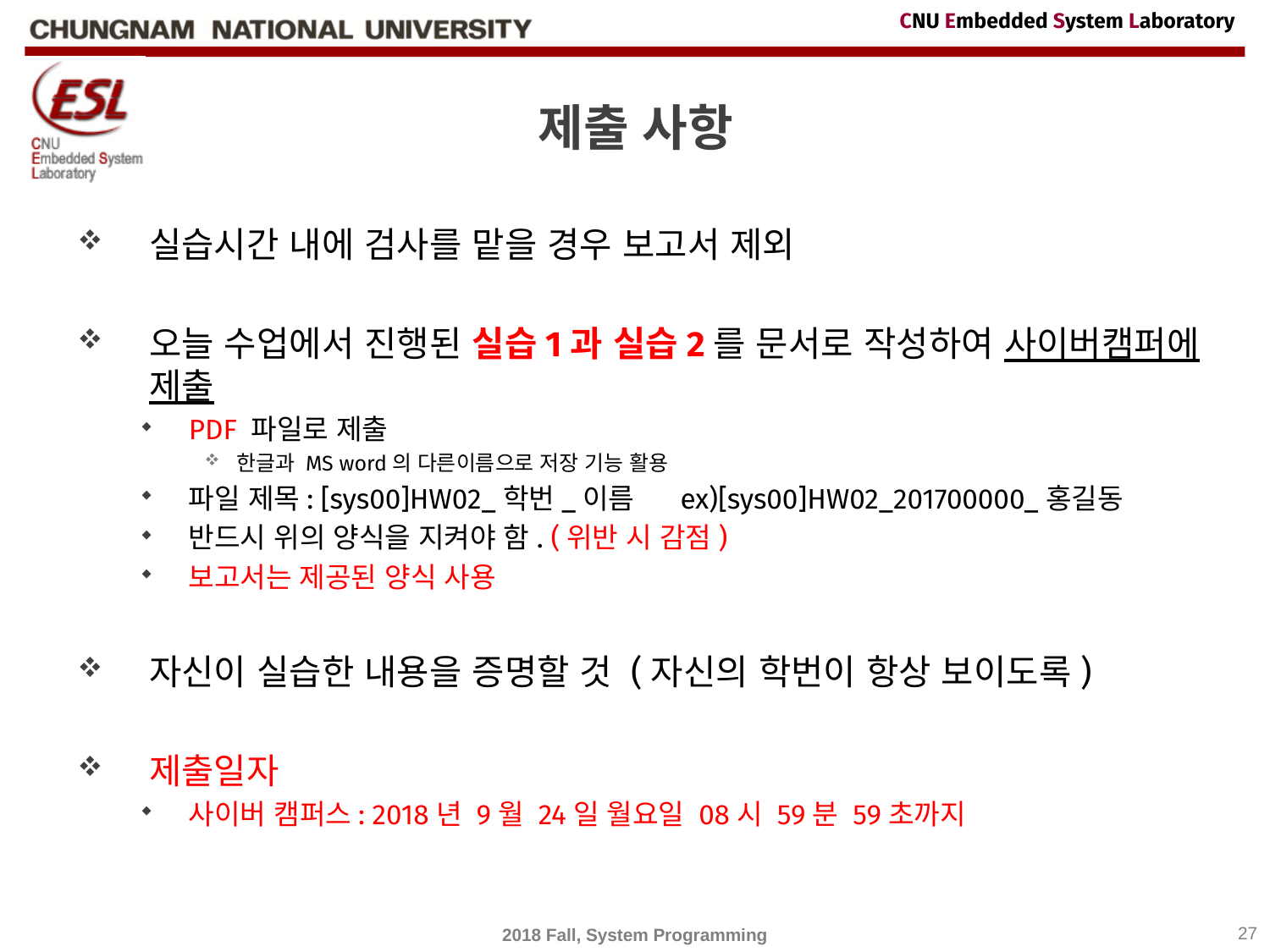

# 제출 사항
실습시간 내에 검사를 맡을 경우 보고서 제외

오늘 수업에서 진행된 실습1과 실습2를 문서로 작성하여 사이버캠퍼에 제출
PDF 파일로 제출
한글과 MS word의 다른이름으로 저장 기능 활용
파일 제목: [sys00]HW02_학번_이름     ex)[sys00]HW02_201700000_홍길동
반드시 위의 양식을 지켜야 함. (위반 시 감점)
보고서는 제공된 양식 사용

자신이 실습한 내용을 증명할 것 (자신의 학번이 항상 보이도록)

제출일자
사이버 캠퍼스: 2018년 9월 24일 월요일 08시 59분 59초까지
2018 Fall, System Programming
27